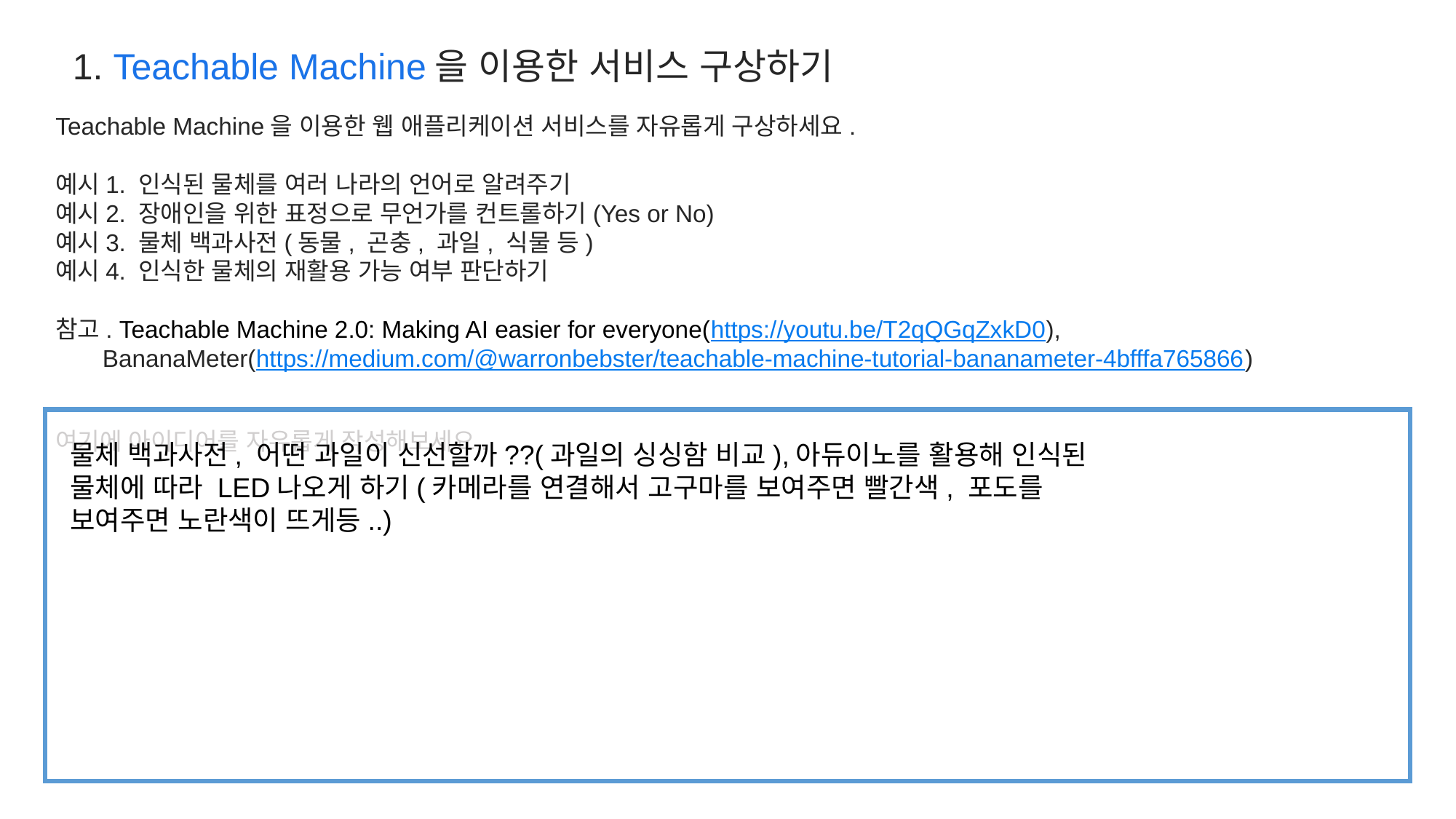

1. Teachable Machine을 이용한 서비스 구상하기
Teachable Machine을 이용한 웹 애플리케이션 서비스를 자유롭게 구상하세요.
예시1. 인식된 물체를 여러 나라의 언어로 알려주기
예시2. 장애인을 위한 표정으로 무언가를 컨트롤하기(Yes or No)
예시3. 물체 백과사전(동물, 곤충, 과일, 식물 등)
예시4. 인식한 물체의 재활용 가능 여부 판단하기

참고. Teachable Machine 2.0: Making AI easier for everyone(https://youtu.be/T2qQGqZxkD0),
       BananaMeter(https://medium.com/@warronbebster/teachable-machine-tutorial-bananameter-4bfffa765866)

여기에 아이디어를 자유롭게 작성해보세요.
물체 백과사전, 어떤 과일이 신선할까??(과일의 싱싱함 비교),아듀이노를 활용해 인식된 물체에 따라 LED나오게 하기(카메라를 연결해서 고구마를 보여주면 빨간색, 포도를 보여주면 노란색이 뜨게등..)